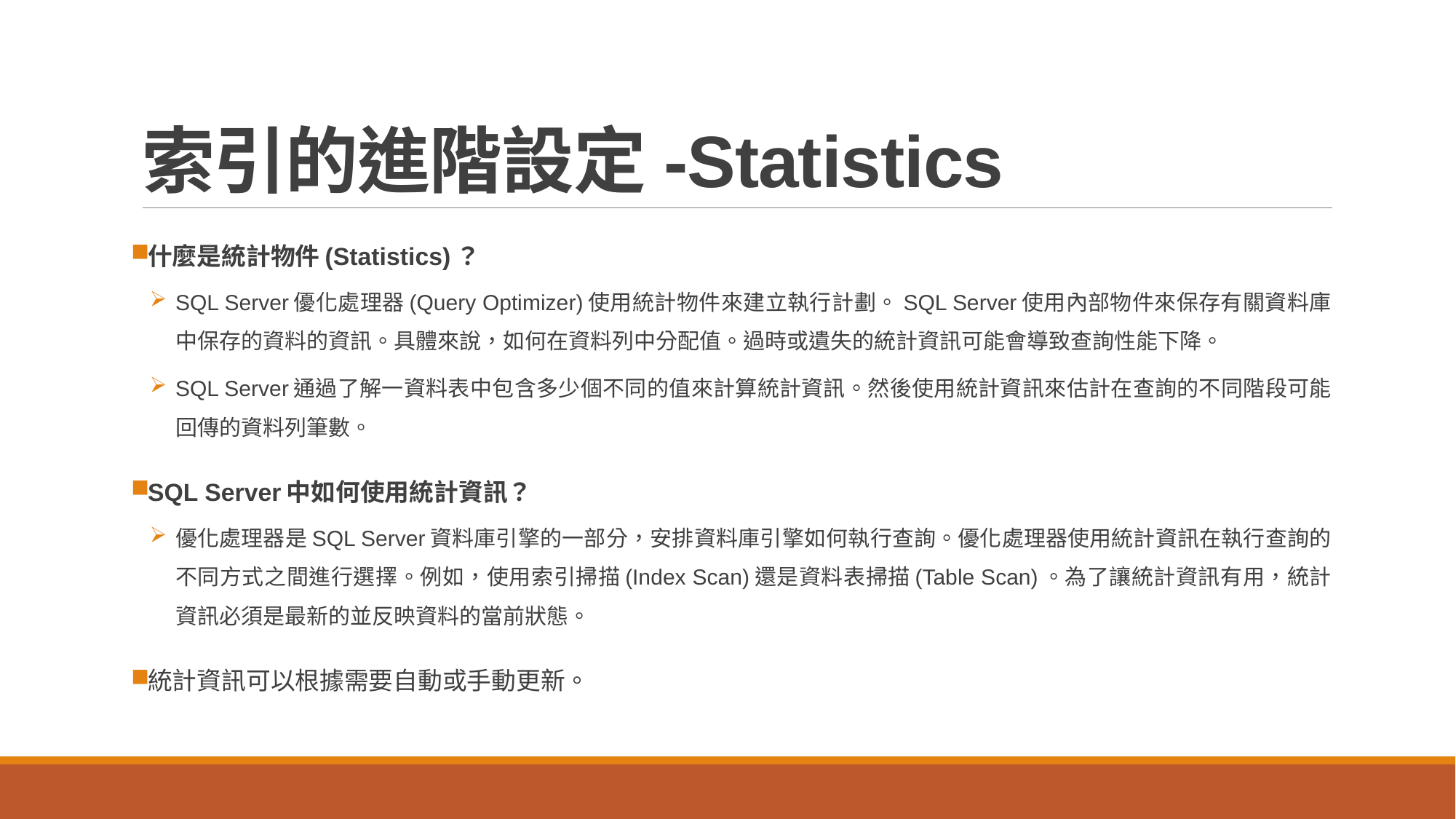

# 索引的進階設定-Statistics
什麼是統計物件(Statistics)？
SQL Server優化處理器(Query Optimizer)使用統計物件來建立執行計劃。SQL Server使用內部物件來保存有關資料庫中保存的資料的資訊。具體來說，如何在資料列中分配值。過時或遺失的統計資訊可能會導致查詢性能下降。
SQL Server通過了解一資料表中包含多少個不同的值來計算統計資訊。然後使用統計資訊來估計在查詢的不同階段可能回傳的資料列筆數。
SQL Server中如何使用統計資訊？
優化處理器是SQL Server資料庫引擎的一部分，安排資料庫引擎如何執行查詢。優化處理器使用統計資訊在執行查詢的不同方式之間進行選擇。例如，使用索引掃描(Index Scan)還是資料表掃描(Table Scan)。為了讓統計資訊有用，統計資訊必須是最新的並反映資料的當前狀態。
統計資訊可以根據需要自動或手動更新。